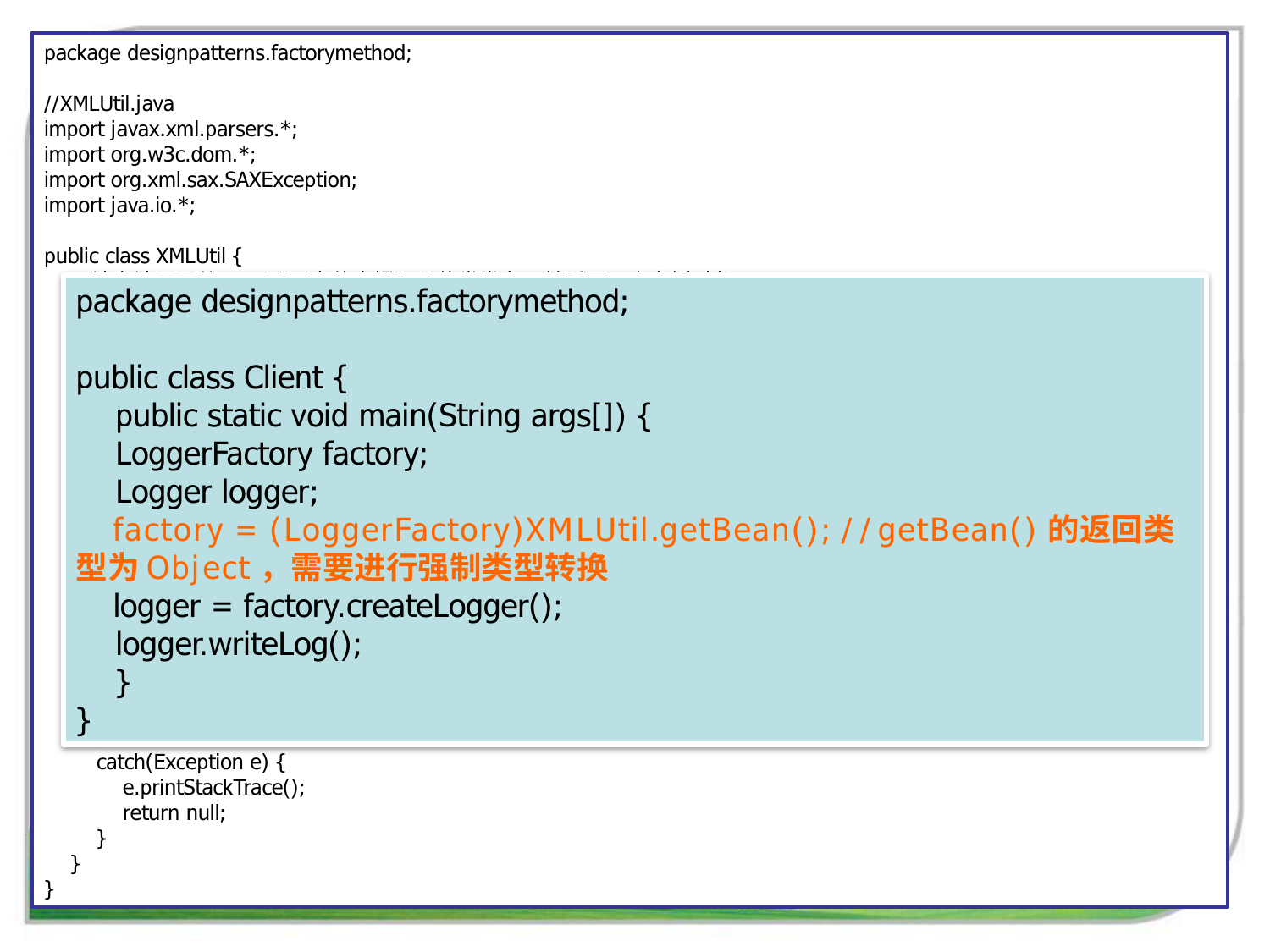

package designpatterns.factorymethod;

//XMLUtil.java
import javax.xml.parsers.*;
import org.w3c.dom.*;
import org.xml.sax.SAXException;
import java.io.*;

public class XMLUtil {
    //该方法用于从XML配置文件中提取具体类类名，并返回一个实例对象
    public static Object getBean() {
        try {
            //创建DOM文档对象
            DocumentBuilderFactory dFactory = DocumentBuilderFactory.newInstance();
            DocumentBuilder builder = dFactory.newDocumentBuilder();
            Document doc;
            doc = builder.parse(new File("src//designpatterns//factorymethod//config.xml"));

            //获取包含类名的文本结点
            NodeList nl = doc.getElementsByTagName("className");
            Node classNode=nl.item(0).getFirstChild();
            String cName=classNode.getNodeValue();

            //通过类名生成实例对象并将其返回
            Class c=Class.forName(cName);
            Object obj=c.newInstance();
            return obj;
        }
        catch(Exception e) {
            e.printStackTrace();
            return null;
        }
    }
}
# 反射机制与配置文件
修改后的客户端代码

package designpatterns.factorymethod;

public class Client {
    public static void main(String args[]) {
    LoggerFactory factory;
    Logger logger;
    factory = (LoggerFactory)XMLUtil.getBean(); //getBean()的返回类型为Object，需要进行强制类型转换
    logger = factory.createLogger();
    logger.writeLog();
    }
}